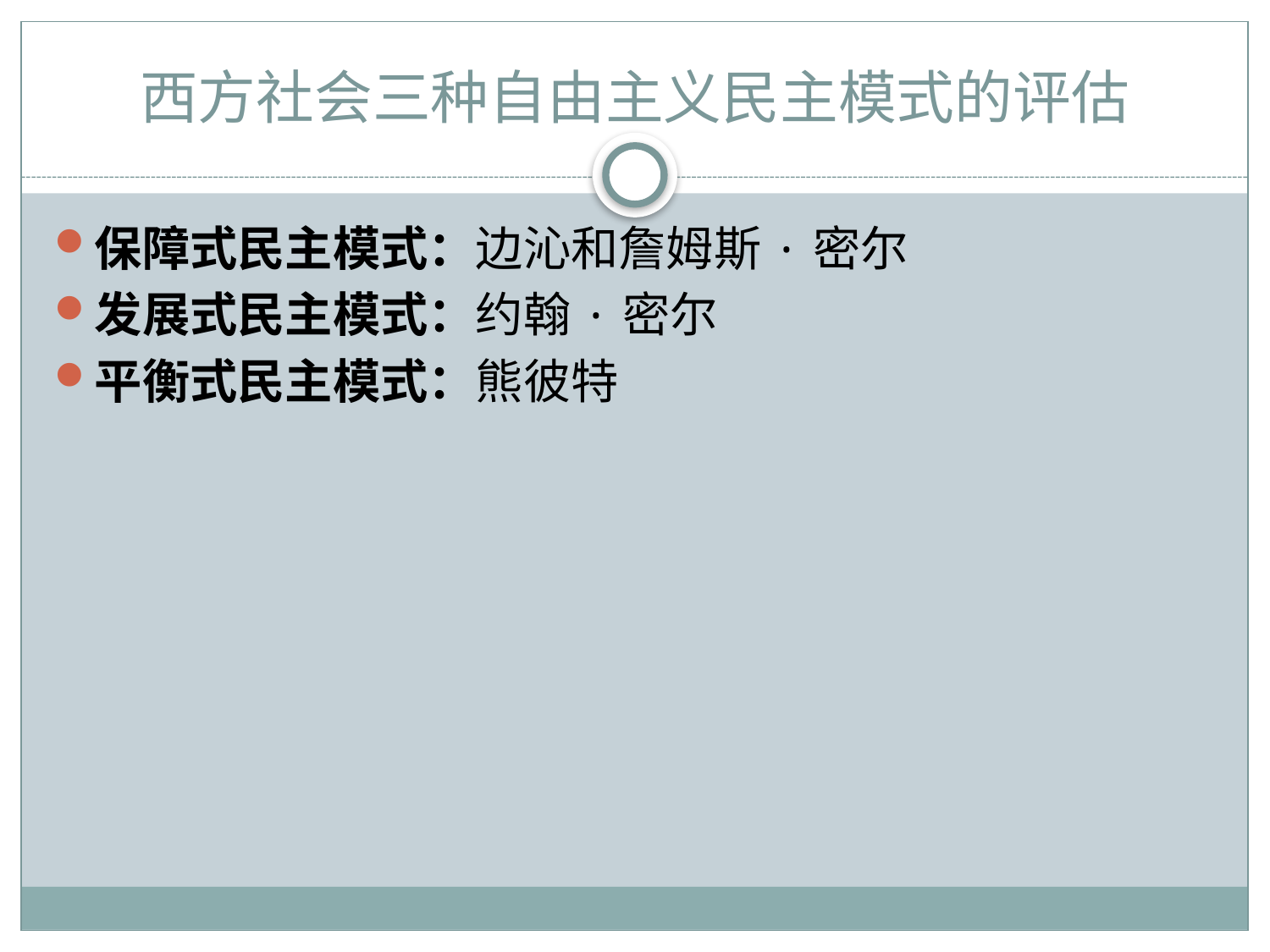

# 西方社会三种自由主义民主模式的评估
保障式民主模式：边沁和詹姆斯·密尔
发展式民主模式：约翰·密尔
平衡式民主模式：熊彼特